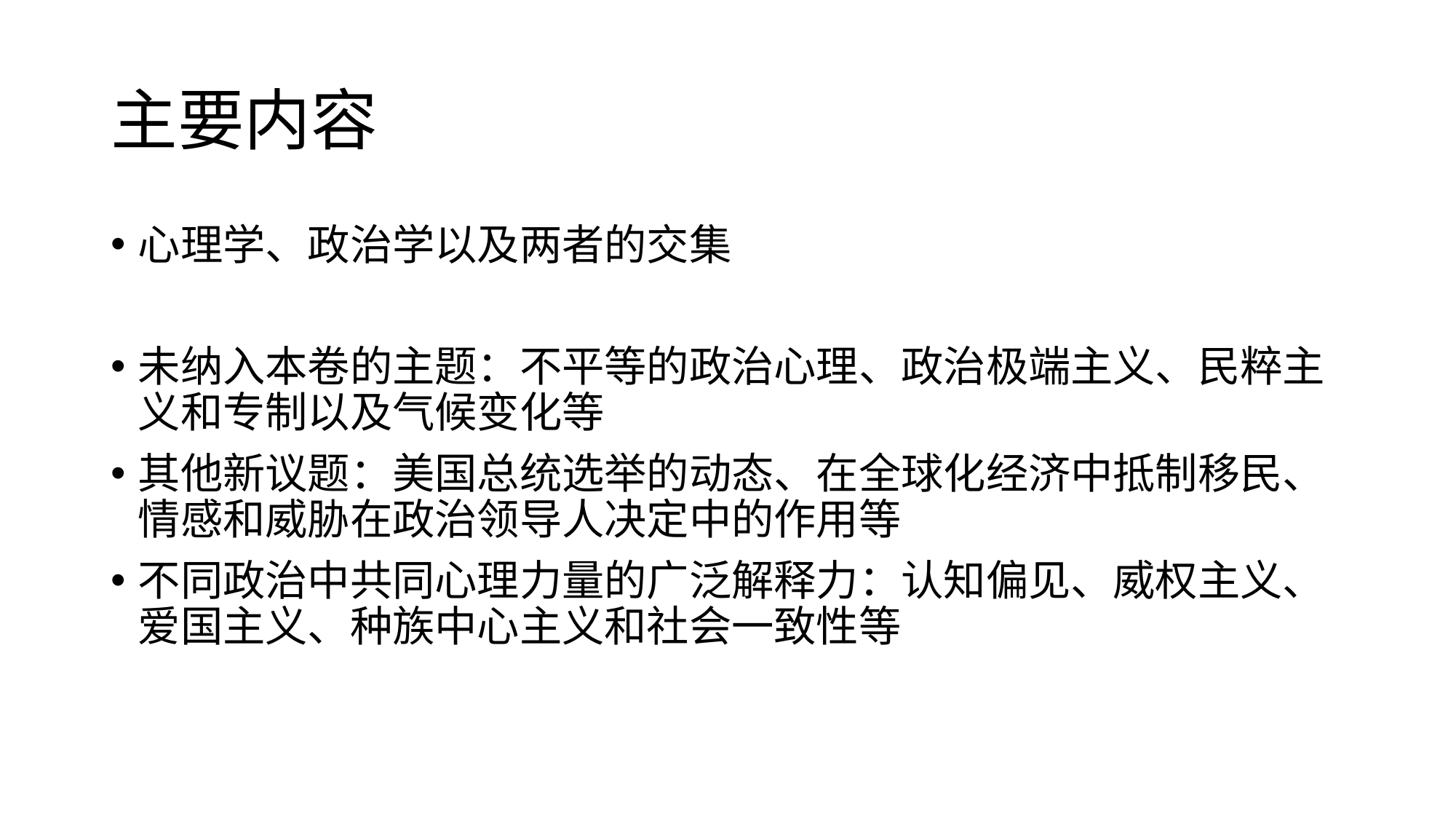

# 主要内容
心理学、政治学以及两者的交集

未纳入本卷的主题：不平等的政治心理、政治极端主义、民粹主义和专制以及气候变化等
其他新议题：美国总统选举的动态、在全球化经济中抵制移民、情感和威胁在政治领导人决定中的作用等
不同政治中共同心理力量的广泛解释力：认知偏见、威权主义、爱国主义、种族中心主义和社会一致性等